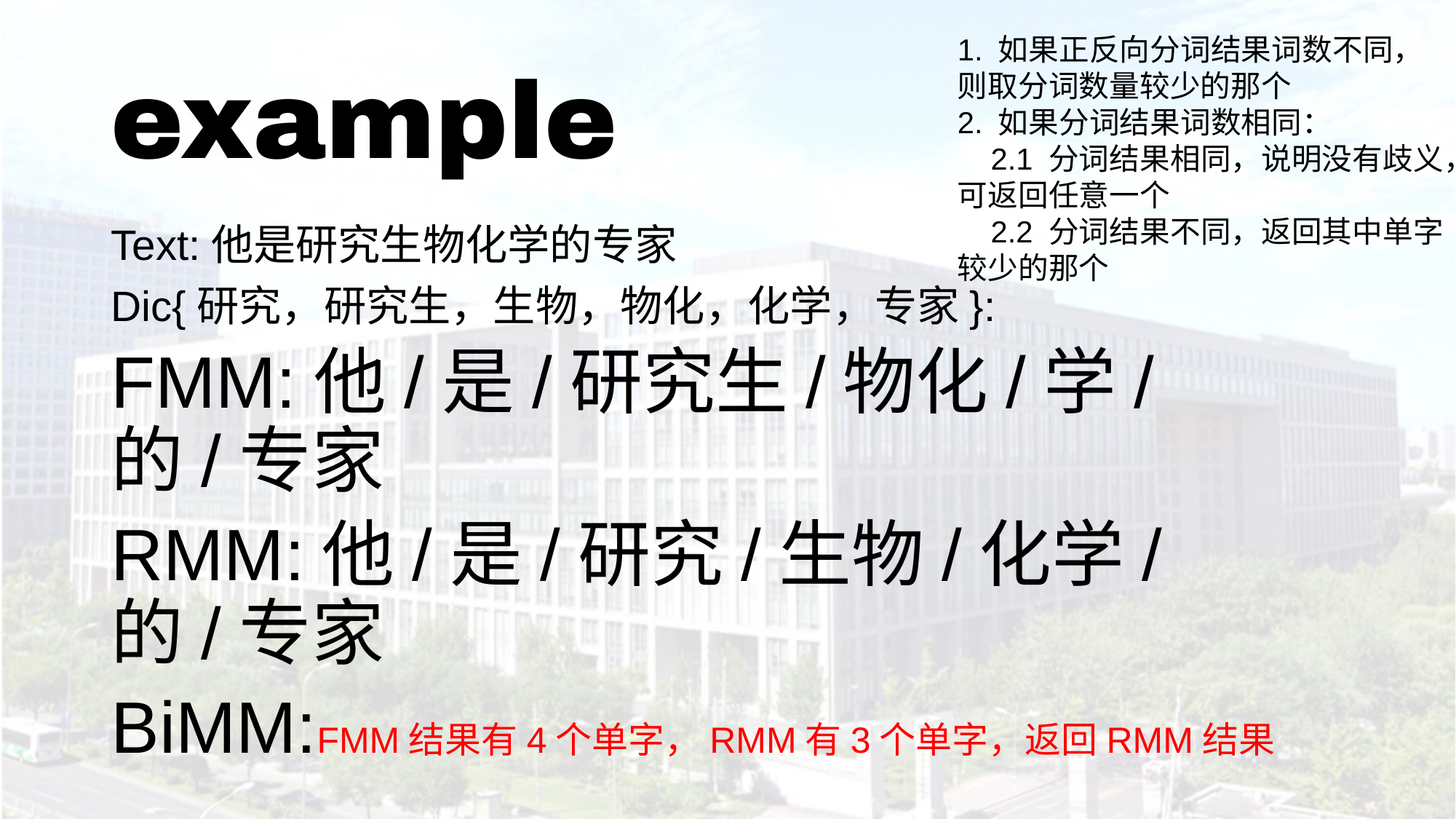

1. 如果正反向分词结果词数不同，则取分词数量较少的那个
2. 如果分词结果词数相同：
    2.1 分词结果相同，说明没有歧义，可返回任意一个
    2.2 分词结果不同，返回其中单字较少的那个
# example
Text:他是研究生物化学的专家
Dic{研究，研究生，生物，物化，化学，专家}:
FMM:他/是/研究生/物化/学/的/专家
RMM:他/是/研究/生物/化学/的/专家
BiMM:FMM结果有4个单字，RMM有3个单字，返回RMM结果